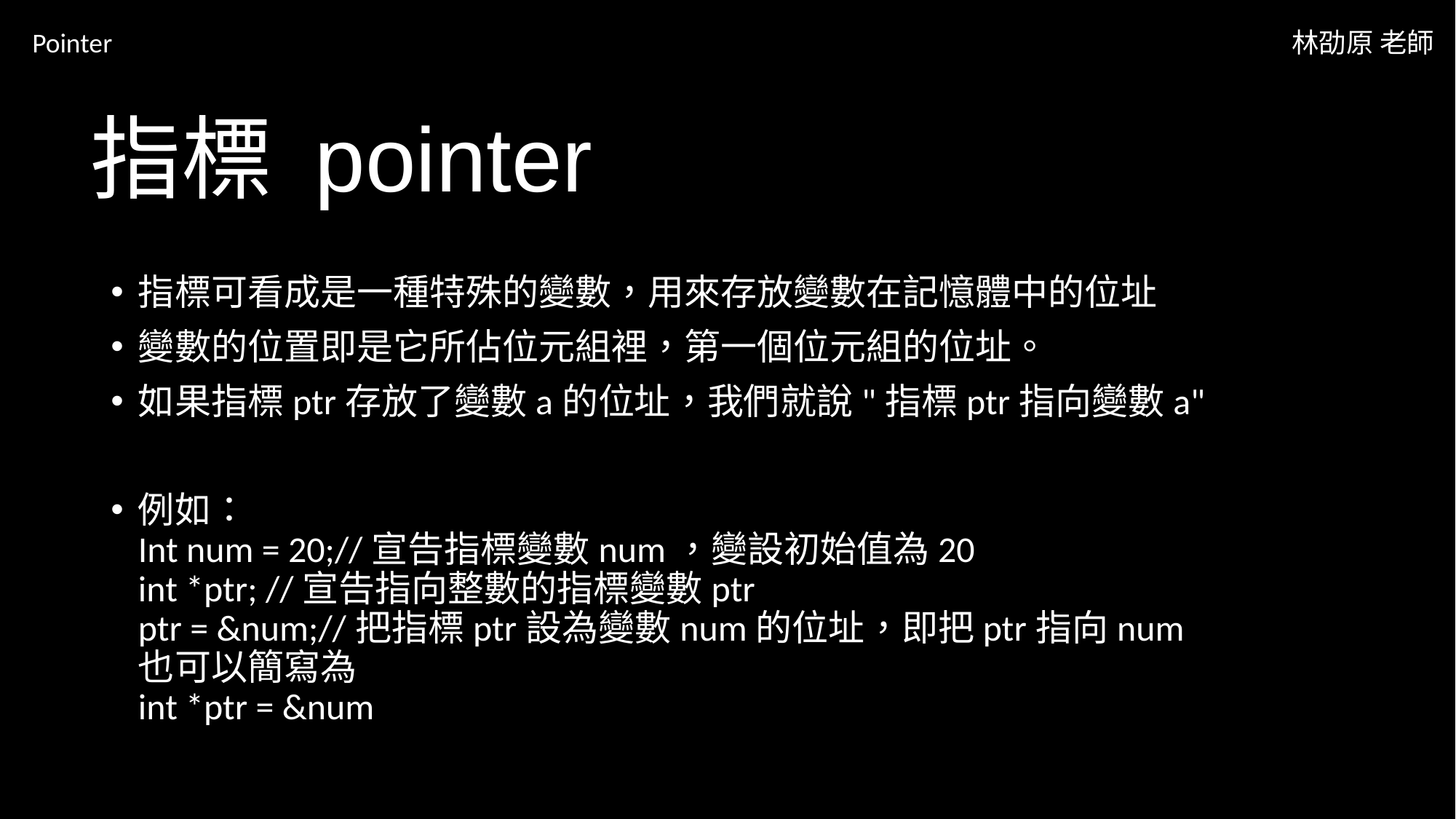

Pointer
林劭原 老師
# 指標 pointer
指標可看成是一種特殊的變數，用來存放變數在記憶體中的位址
變數的位置即是它所佔位元組裡，第一個位元組的位址。
如果指標ptr存放了變數a的位址，我們就說"指標ptr指向變數a"

例如：
Int num = 20;//宣告指標變數num，變設初始值為20
int *ptr; //宣告指向整數的指標變數ptr
ptr = &num;//把指標ptr設為變數num的位址，即把ptr指向num
也可以簡寫為
int *ptr = &num